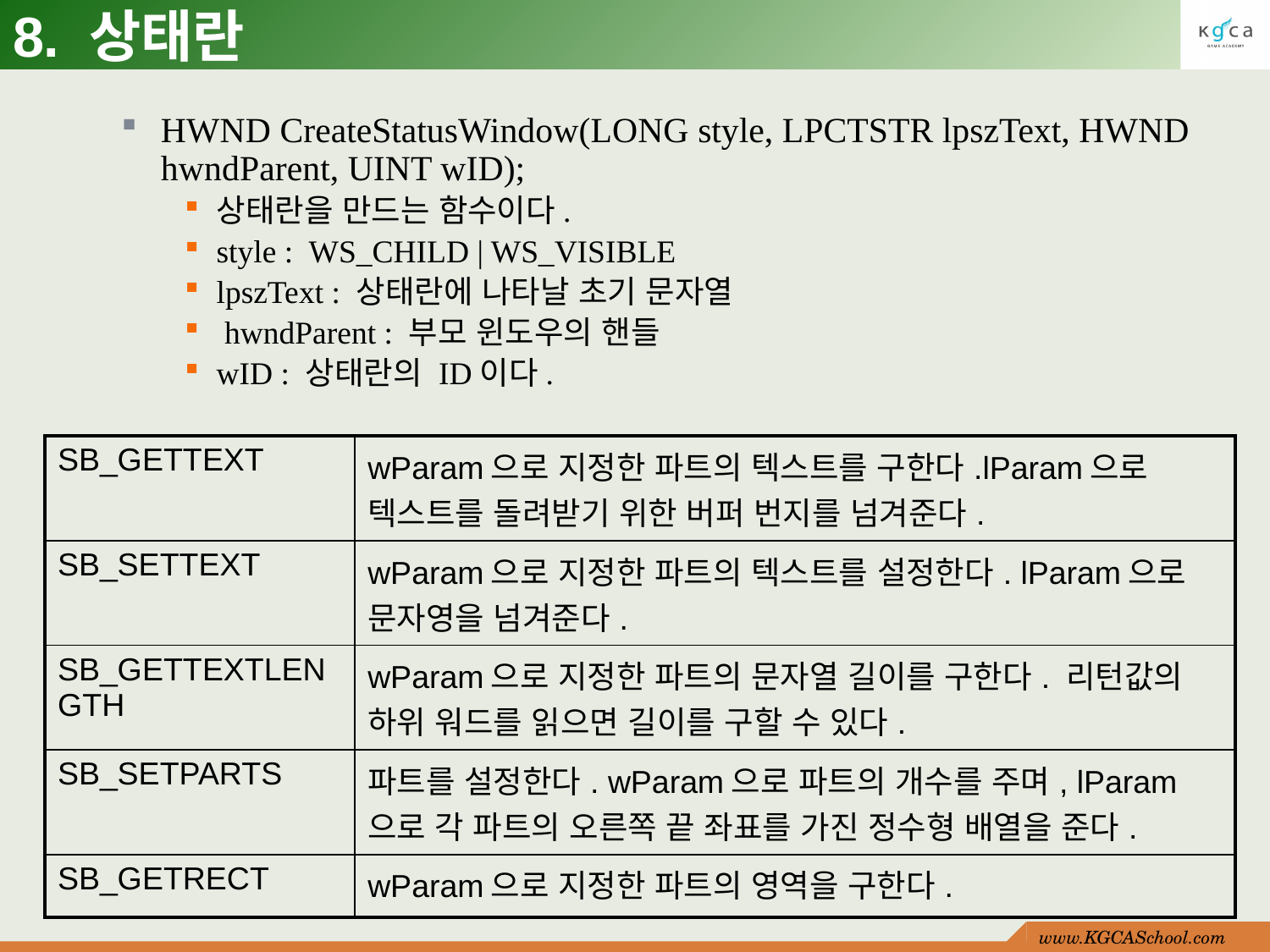

# 8. 상태란
HWND CreateStatusWindow(LONG style, LPCTSTR lpszText, HWND hwndParent, UINT wID);
상태란을 만드는 함수이다.
style :  WS_CHILD | WS_VISIBLE
lpszText : 상태란에 나타날 초기 문자열
 hwndParent : 부모 윈도우의 핸들
wID : 상태란의 ID이다.
| SB\_GETTEXT | wParam으로 지정한 파트의 텍스트를 구한다.lParam으로 텍스트를 돌려받기 위한 버퍼 번지를 넘겨준다. |
| --- | --- |
| SB\_SETTEXT | wParam으로 지정한 파트의 텍스트를 설정한다. lParam으로 문자영을 넘겨준다. |
| SB\_GETTEXTLENGTH | wParam으로 지정한 파트의 문자열 길이를 구한다. 리턴값의 하위 워드를 읽으면 길이를 구할 수 있다. |
| SB\_SETPARTS | 파트를 설정한다. wParam으로 파트의 개수를 주며, lParam으로 각 파트의 오른쪽 끝 좌표를 가진 정수형 배열을 준다. |
| SB\_GETRECT | wParam으로 지정한 파트의 영역을 구한다. |